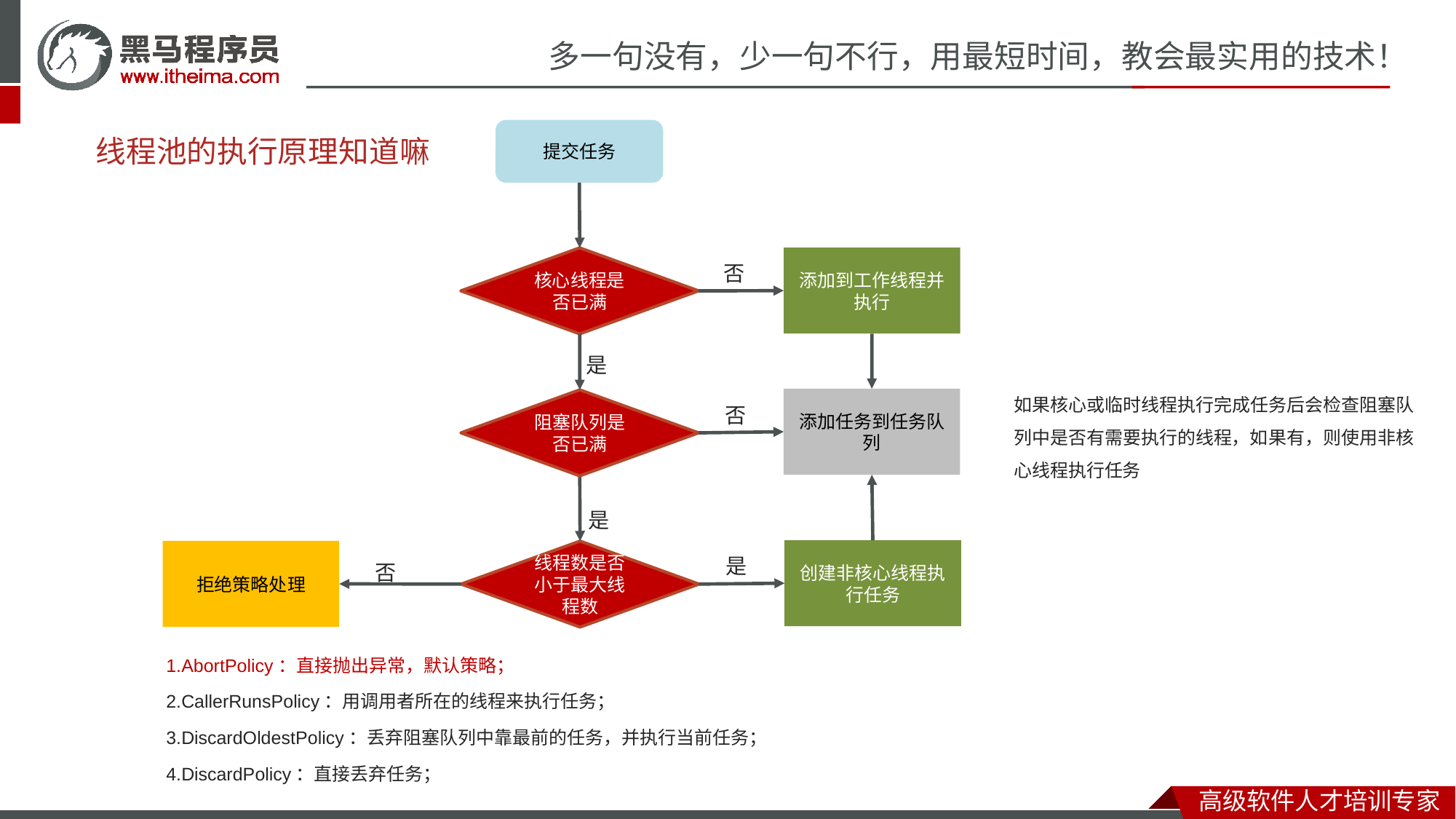

# 线程池的执行原理知道嘛
提交任务
否
添加到工作线程并执行
核心线程是否已满
是
如果核心或临时线程执行完成任务后会检查阻塞队列中是否有需要执行的线程，如果有，则使用非核心线程执行任务
否
添加任务到任务队列
阻塞队列是否已满
是
是
创建非核心线程执行任务
拒绝策略处理
否
线程数是否小于最大线程数
1.AbortPolicy：直接抛出异常，默认策略；
2.CallerRunsPolicy：用调用者所在的线程来执行任务；
3.DiscardOldestPolicy：丢弃阻塞队列中靠最前的任务，并执行当前任务；
4.DiscardPolicy：直接丢弃任务；